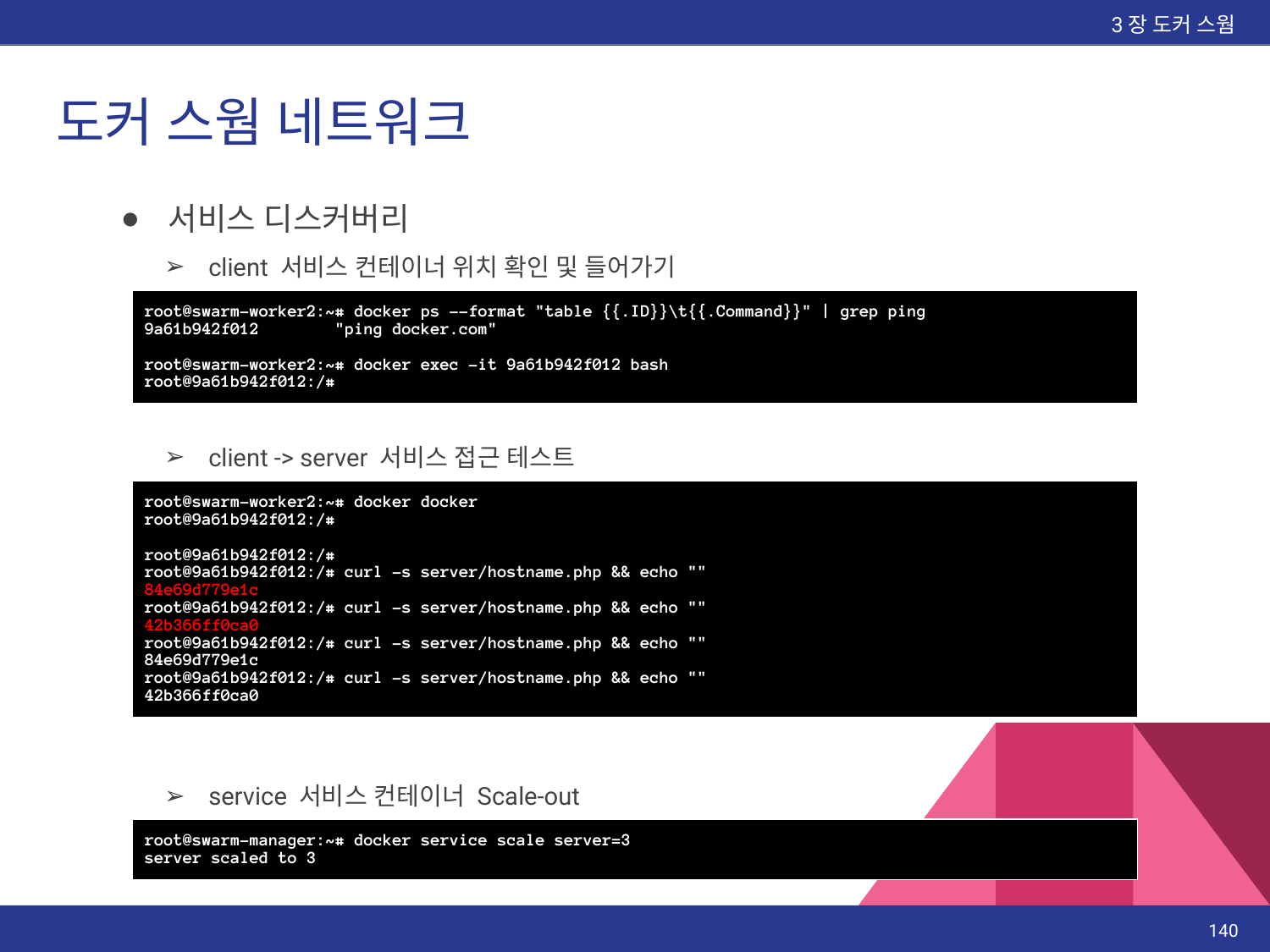

3장 도커 스웜

# 도커 스웜 네트워크
서비스 디스커버리

client 서비스 컨테이너 위치 확인 및 들어가기

| root@swarm-worker2:~# docker ps --format "table {{.ID}}\t{{.Command}}" | grep ping 9a61b942f012 "ping docker.com" root@swarm-worker2:~# docker exec -it 9a61b942f012 bash root@9a61b942f012:/# |
| --- |
client -> server 서비스 접근 테스트

| root@swarm-worker2:~# docker docker root@9a61b942f012:/# root@9a61b942f012:/# root@9a61b942f012:/# curl -s server/hostname.php && echo "" 84e69d779e1c root@9a61b942f012:/# curl -s server/hostname.php && echo "" 42b366ff0ca0 root@9a61b942f012:/# curl -s server/hostname.php && echo "" 84e69d779e1c root@9a61b942f012:/# curl -s server/hostname.php && echo "" 42b366ff0ca0 |
| --- |
service 서비스 컨테이너 Scale-out

| root@swarm-manager:~# docker service scale server=3 server scaled to 3 |
| --- |
140